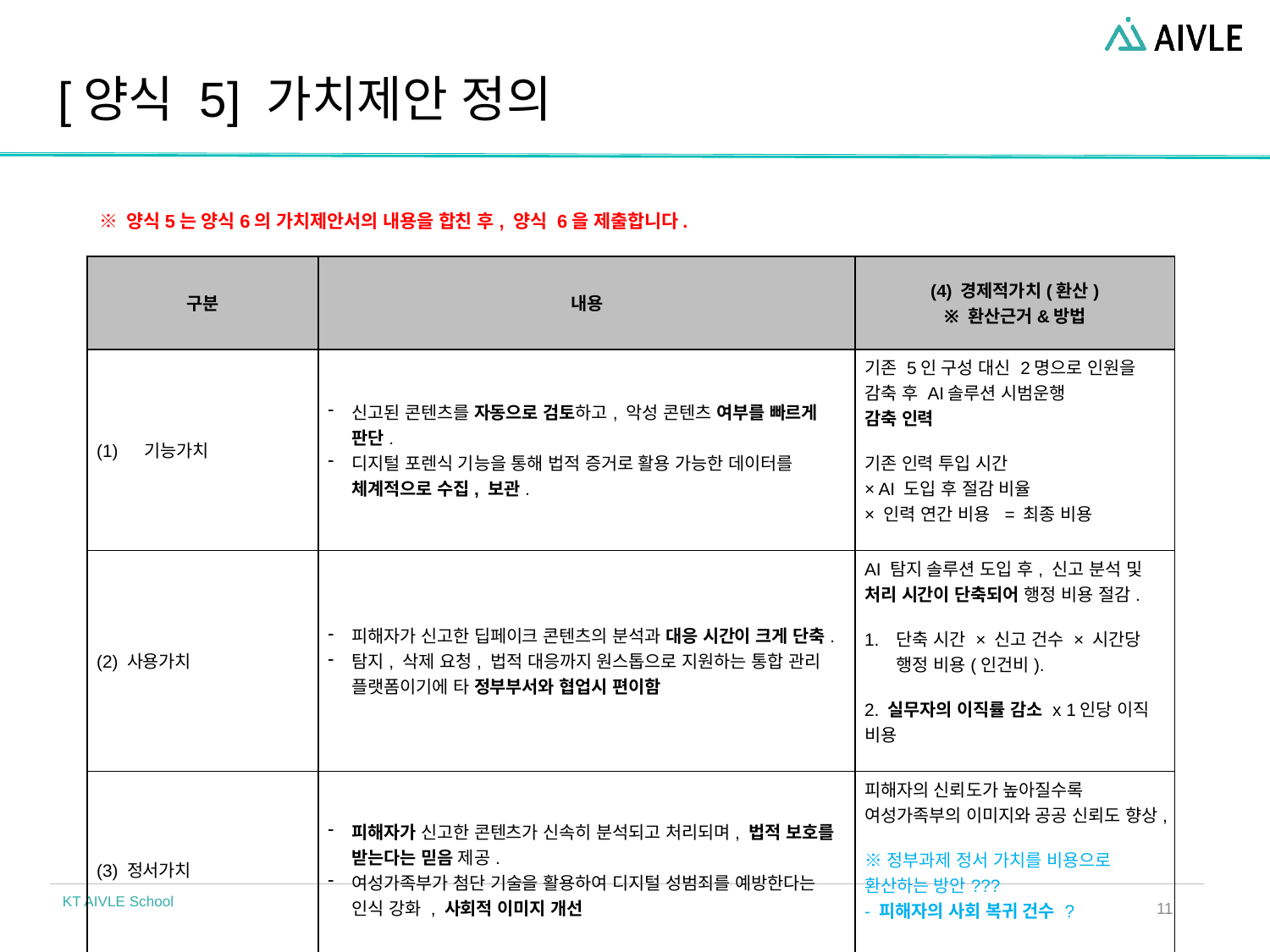

# [양식 5] 가치제안 정의
※ 양식5는 양식6의 가치제안서의 내용을 합친 후, 양식 6을 제출합니다.
| 구분 | 내용 | (4) 경제적가치(환산) ※ 환산근거&방법 |
| --- | --- | --- |
| 기능가치 | 신고된 콘텐츠를 자동으로 검토하고, 악성 콘텐츠 여부를 빠르게 판단. 디지털 포렌식 기능을 통해 법적 증거로 활용 가능한 데이터를 체계적으로 수집, 보관. | 기존 5인 구성 대신 2명으로 인원을 감축 후 AI솔루션 시범운행 감축 인력 기존 인력 투입 시간 × AI 도입 후 절감 비율 × 인력 연간 비용 = 최종 비용 |
| (2) 사용가치 | 피해자가 신고한 딥페이크 콘텐츠의 분석과 대응 시간이 크게 단축. 탐지, 삭제 요청, 법적 대응까지 원스톱으로 지원하는 통합 관리 플랫폼이기에 타 정부부서와 협업시 편이함 | AI 탐지 솔루션 도입 후, 신고 분석 및 처리 시간이 단축되어 행정 비용 절감. 단축 시간 × 신고 건수 × 시간당 행정 비용(인건비). 2. 실무자의 이직률 감소 x 1인당 이직 비용 |
| (3) 정서가치 | 피해자가 신고한 콘텐츠가 신속히 분석되고 처리되며, 법적 보호를 받는다는 믿음 제공. 여성가족부가 첨단 기술을 활용하여 디지털 성범죄를 예방한다는 인식 강화 , 사회적 이미지 개선 | 피해자의 신뢰도가 높아질수록 여성가족부의 이미지와 공공 신뢰도 향상, ※정부과제 정서 가치를 비용으로 환산하는 방안??? - 피해자의 사회 복귀 건수 ? |